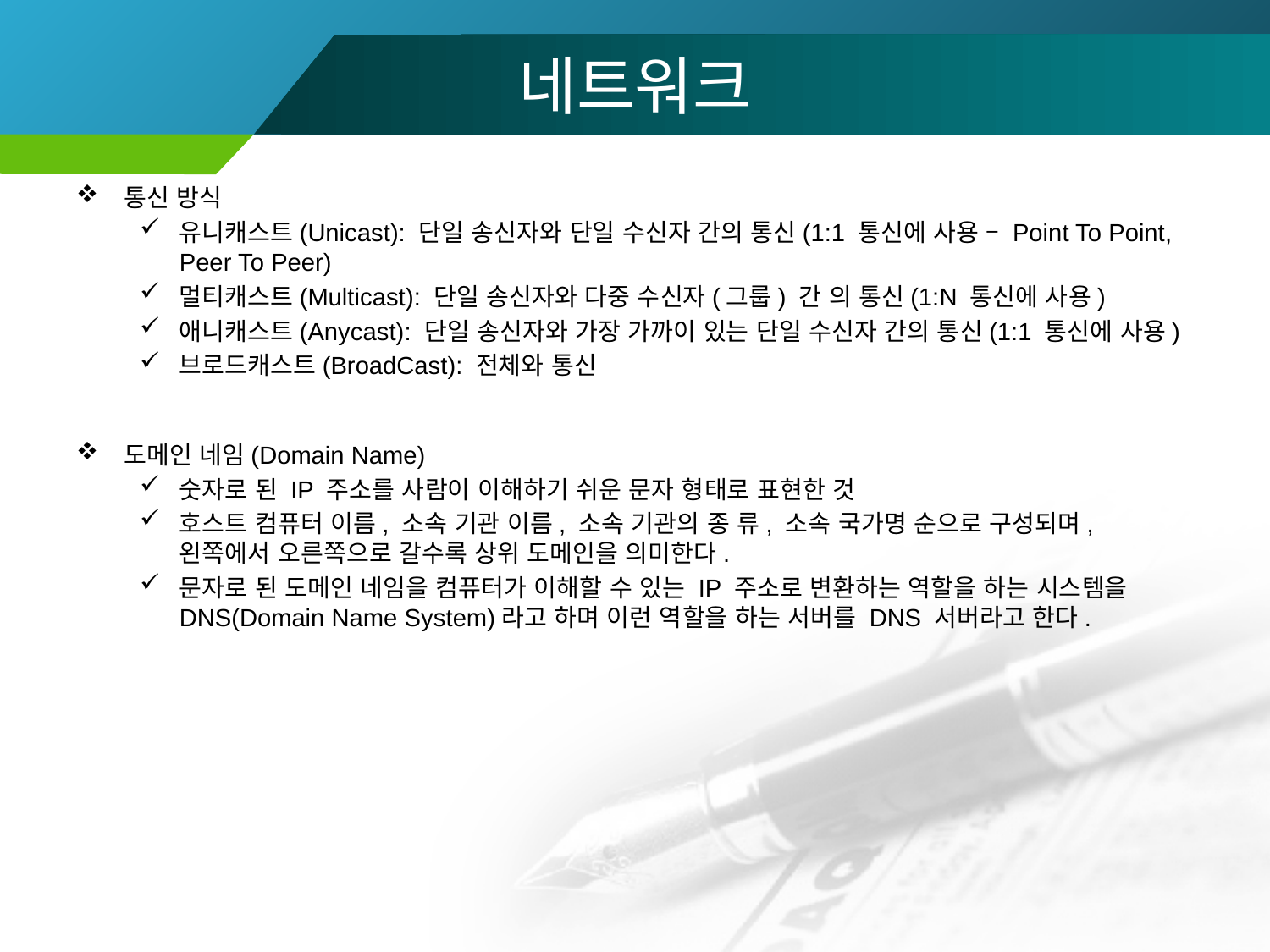

# 네트워크
통신 방식
유니캐스트(Unicast): 단일 송신자와 단일 수신자 간의 통신(1:1 통신에 사용 – Point To Point, Peer To Peer)
멀티캐스트(Multicast): 단일 송신자와 다중 수신자(그룹) 간 의 통신(1:N 통신에 사용)
애니캐스트(Anycast): 단일 송신자와 가장 가까이 있는 단일 수신자 간의 통신(1:1 통신에 사용)
브로드캐스트(BroadCast): 전체와 통신

도메인 네임(Domain Name)
숫자로 된 IP 주소를 사람이 이해하기 쉬운 문자 형태로 표현한 것
호스트 컴퓨터 이름, 소속 기관 이름, 소속 기관의 종 류, 소속 국가명 순으로 구성되며, 왼쪽에서 오른쪽으로 갈수록 상위 도메인을 의미한다.
문자로 된 도메인 네임을 컴퓨터가 이해할 수 있는 IP 주소로 변환하는 역할을 하는 시스템을 DNS(Domain Name System)라고 하며 이런 역할을 하는 서버를 DNS 서버라고 한다.